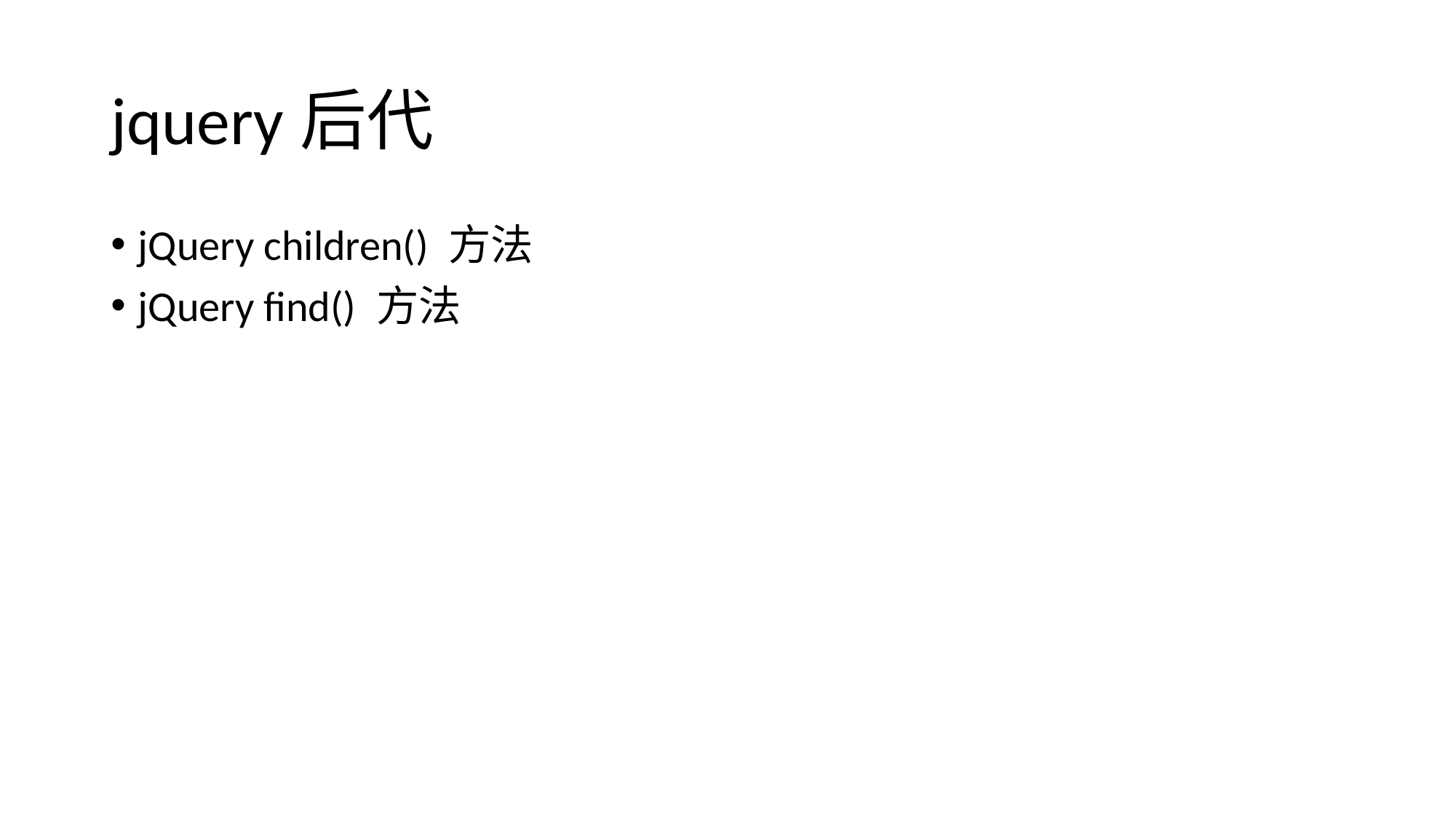

# jquery后代
jQuery children() 方法
jQuery find() 方法